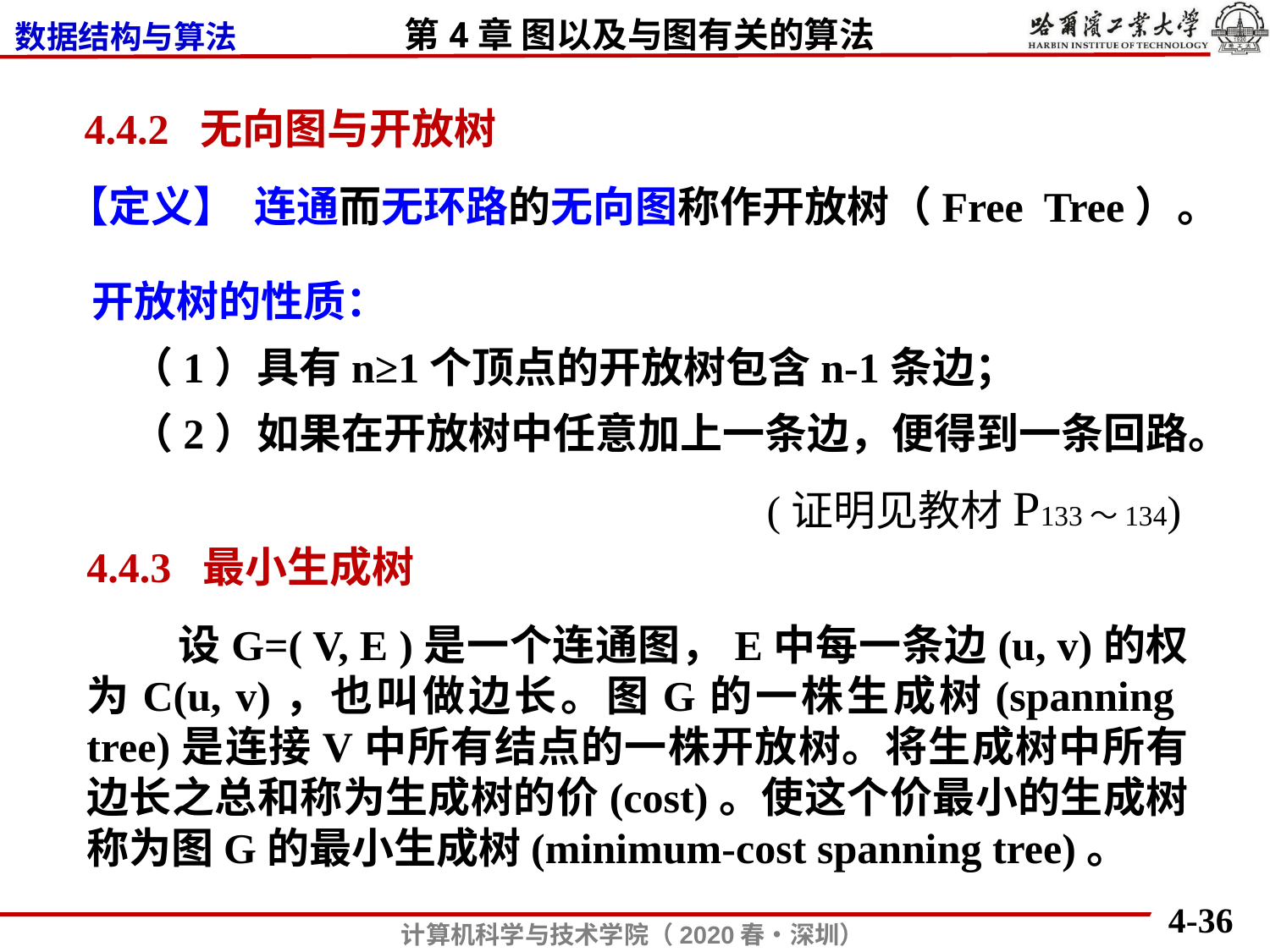

4.4.2  无向图与开放树
【定义】  连通而无环路的无向图称作开放树（Free  Tree）。
开放树的性质：
   （1）具有n≥1个顶点的开放树包含n-1条边；
   （2）如果在开放树中任意加上一条边，便得到一条回路。
(证明见教材P133～134)
4.4.3  最小生成树
        设G=( V, E )是一个连通图，E中每一条边(u, v)的权为C(u, v)，也叫做边长。图G的一株生成树(spanning  tree)是连接V中所有结点的一株开放树。将生成树中所有边长之总和称为生成树的价(cost)。使这个价最小的生成树称为图G的最小生成树(minimum-cost spanning tree)。